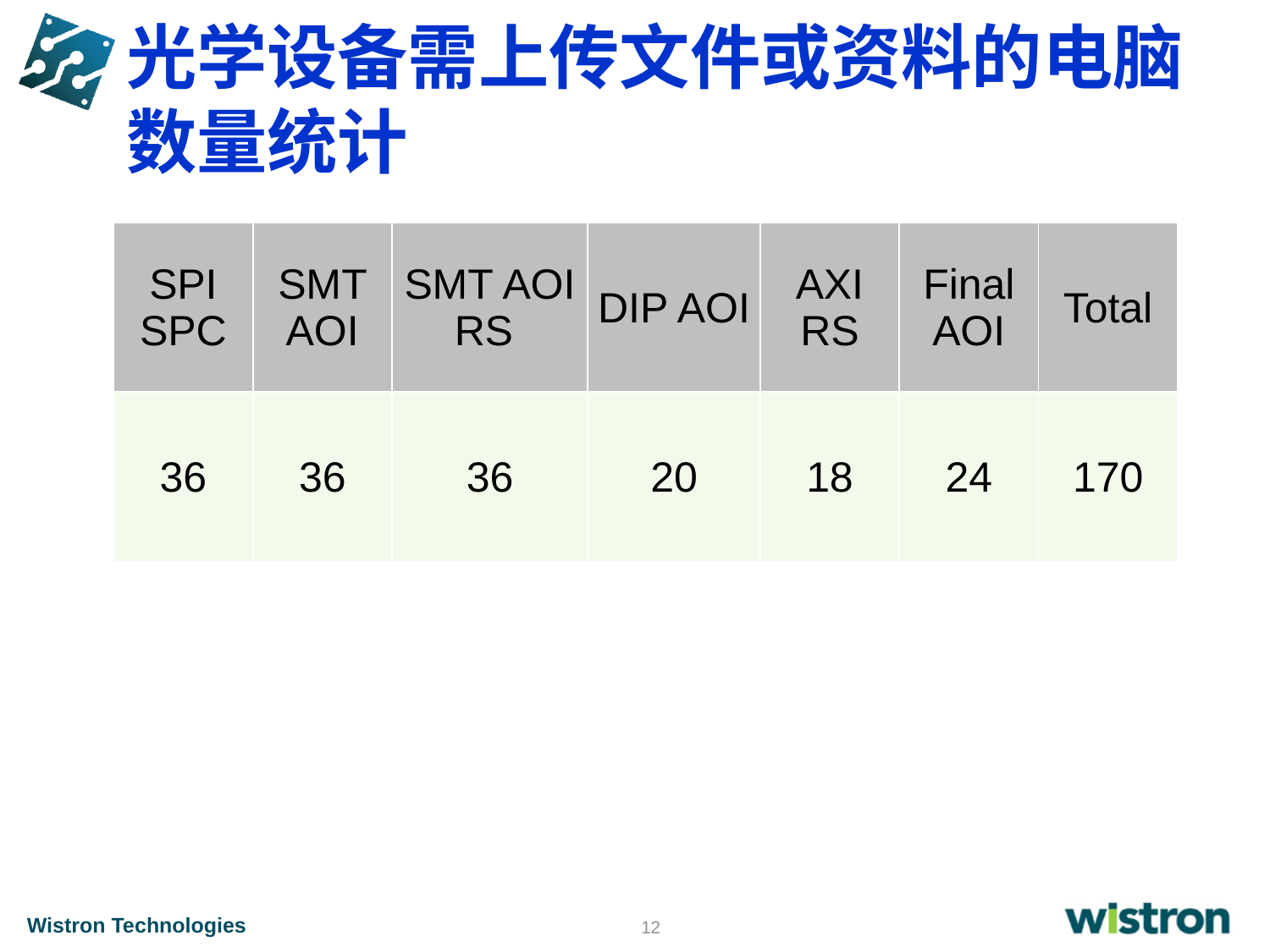

光学设备需上传文件或资料的电脑数量统计
| SPI SPC | SMT AOI | SMT AOI RS | DIP AOI | AXI RS | Final AOI | Total |
| --- | --- | --- | --- | --- | --- | --- |
| 36 | 36 | 36 | 20 | 18 | 24 | 170 |
12